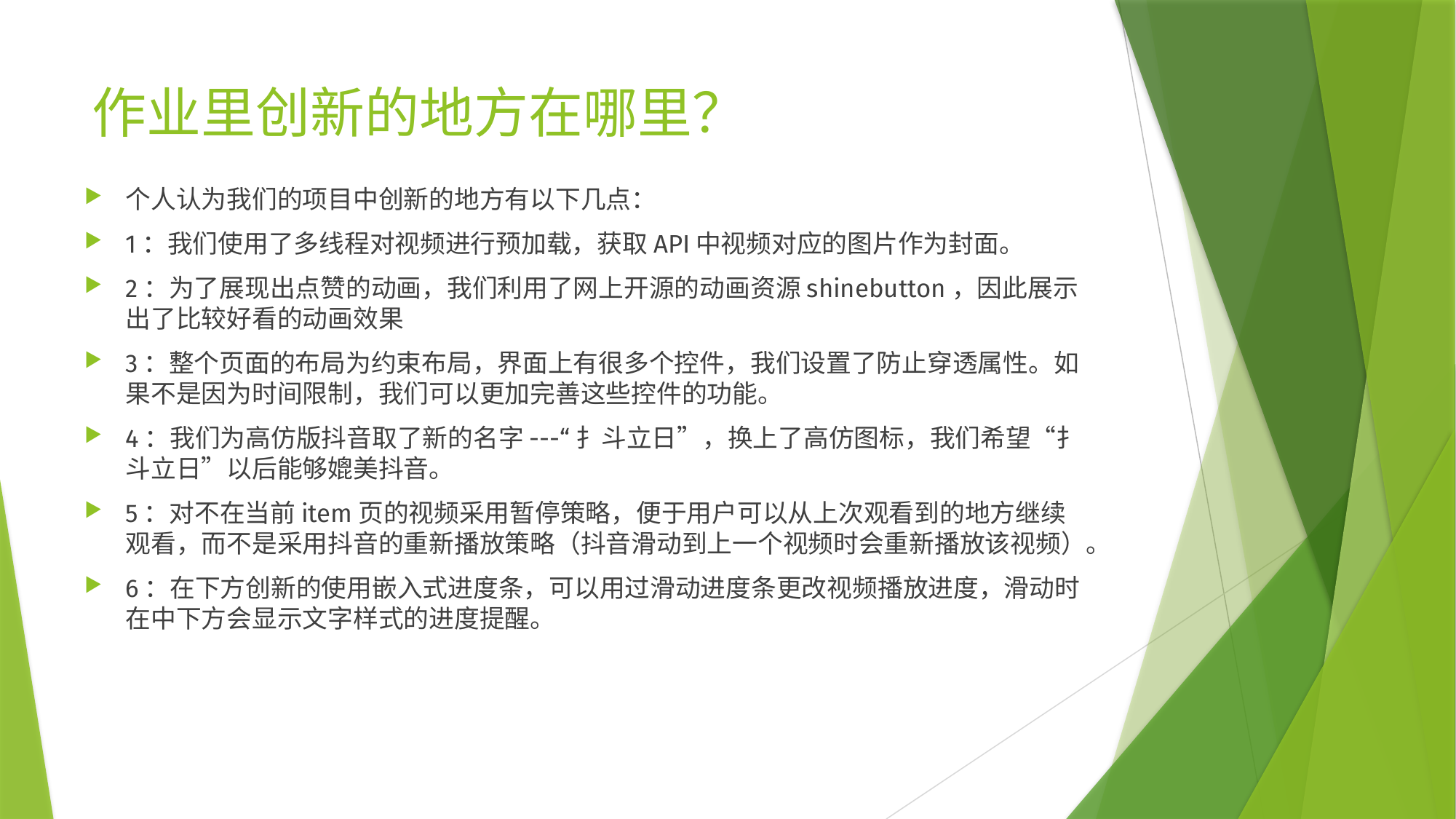

# 作业里创新的地方在哪里？
个人认为我们的项目中创新的地方有以下几点：
1：我们使用了多线程对视频进行预加载，获取API中视频对应的图片作为封面。
2：为了展现出点赞的动画，我们利用了网上开源的动画资源shinebutton，因此展示出了比较好看的动画效果
3：整个页面的布局为约束布局，界面上有很多个控件，我们设置了防止穿透属性。如果不是因为时间限制，我们可以更加完善这些控件的功能。
4：我们为高仿版抖音取了新的名字---“扌斗立日”，换上了高仿图标，我们希望“扌斗立日”以后能够媲美抖音。
5：对不在当前item页的视频采用暂停策略，便于用户可以从上次观看到的地方继续观看，而不是采用抖音的重新播放策略（抖音滑动到上一个视频时会重新播放该视频）。
6：在下方创新的使用嵌入式进度条，可以用过滑动进度条更改视频播放进度，滑动时在中下方会显示文字样式的进度提醒。